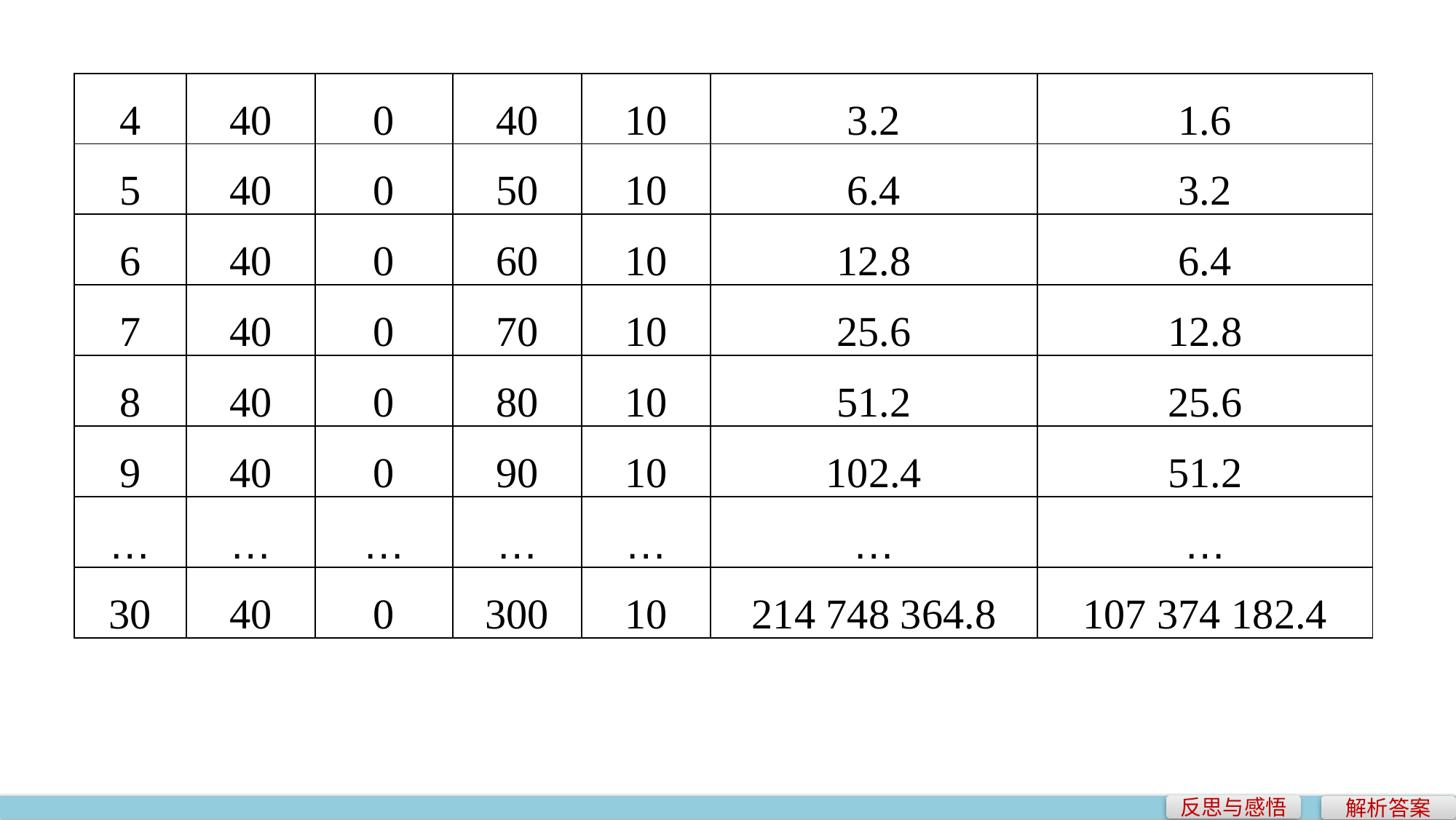

| 4 | 40 | 0 | 40 | 10 | 3.2 | 1.6 |
| --- | --- | --- | --- | --- | --- | --- |
| 5 | 40 | 0 | 50 | 10 | 6.4 | 3.2 |
| 6 | 40 | 0 | 60 | 10 | 12.8 | 6.4 |
| 7 | 40 | 0 | 70 | 10 | 25.6 | 12.8 |
| 8 | 40 | 0 | 80 | 10 | 51.2 | 25.6 |
| 9 | 40 | 0 | 90 | 10 | 102.4 | 51.2 |
| … | … | … | … | … | … | … |
| 30 | 40 | 0 | 300 | 10 | 214 748 364.8 | 107 374 182.4 |
反思与感悟

解析答案